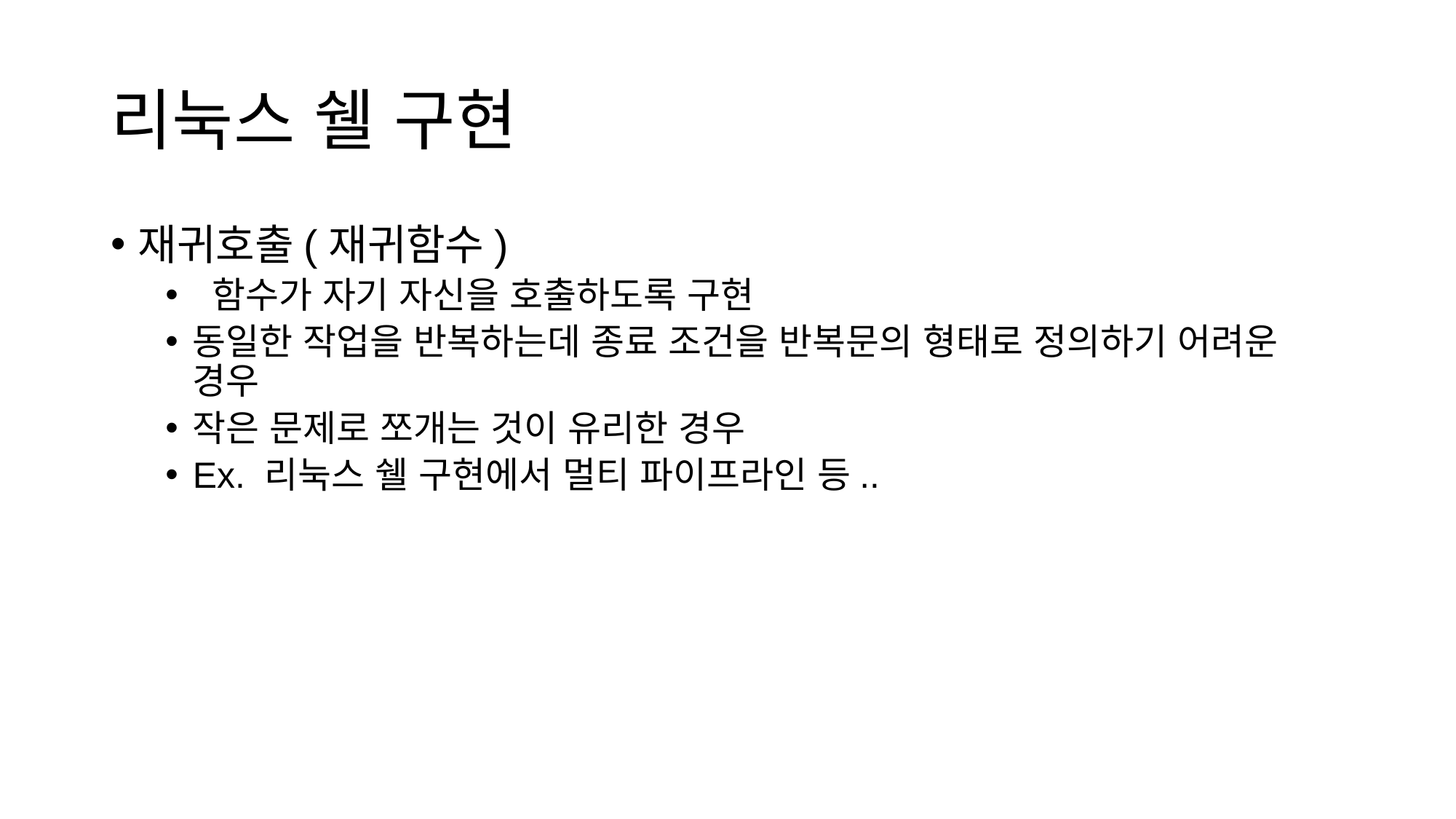

# 리눅스 쉘 구현
재귀호출(재귀함수)
 함수가 자기 자신을 호출하도록 구현
동일한 작업을 반복하는데 종료 조건을 반복문의 형태로 정의하기 어려운 경우
작은 문제로 쪼개는 것이 유리한 경우
Ex. 리눅스 쉘 구현에서 멀티 파이프라인 등..